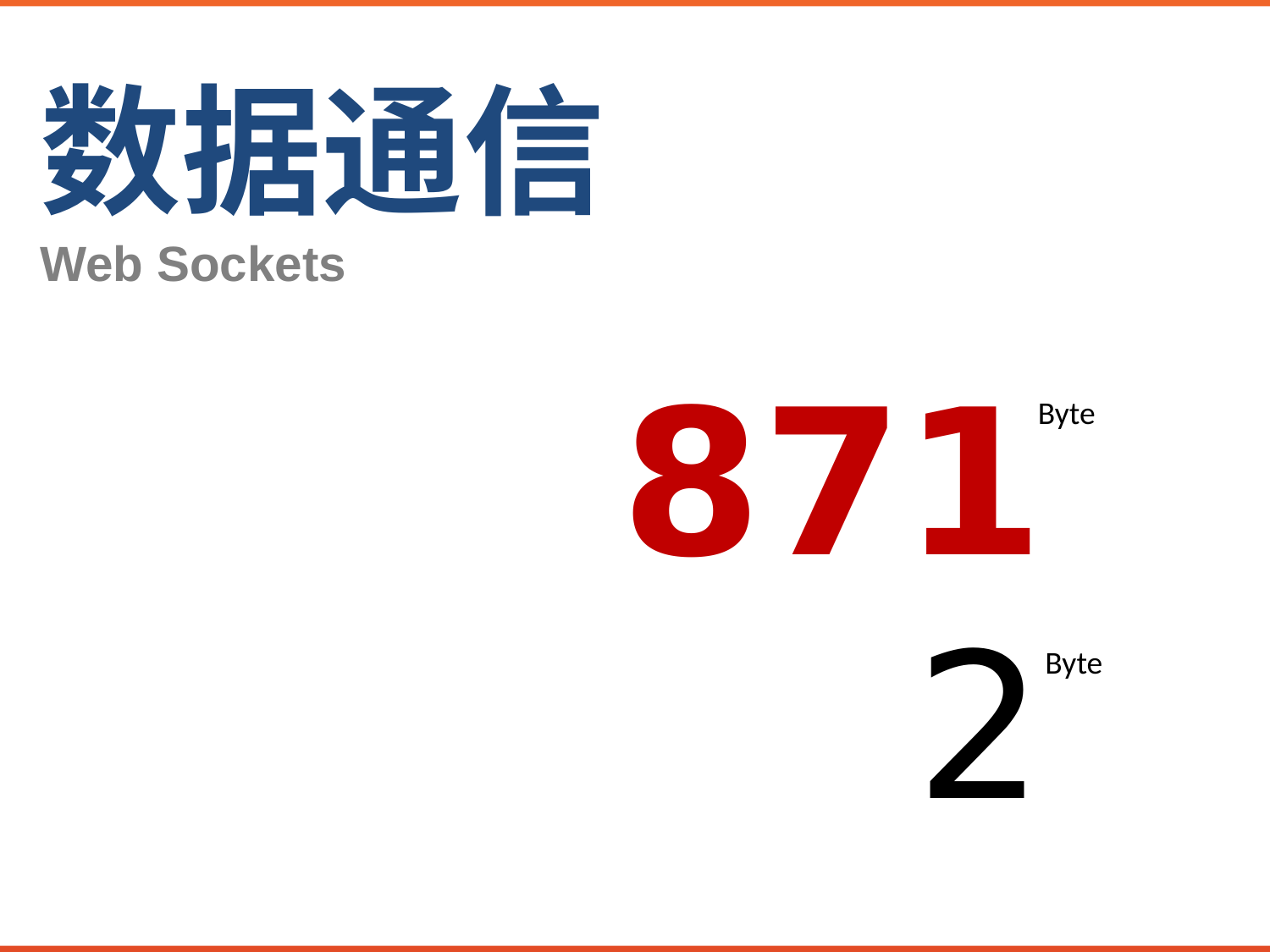

数据通信
Web Sockets
871
2
Byte
 Byte